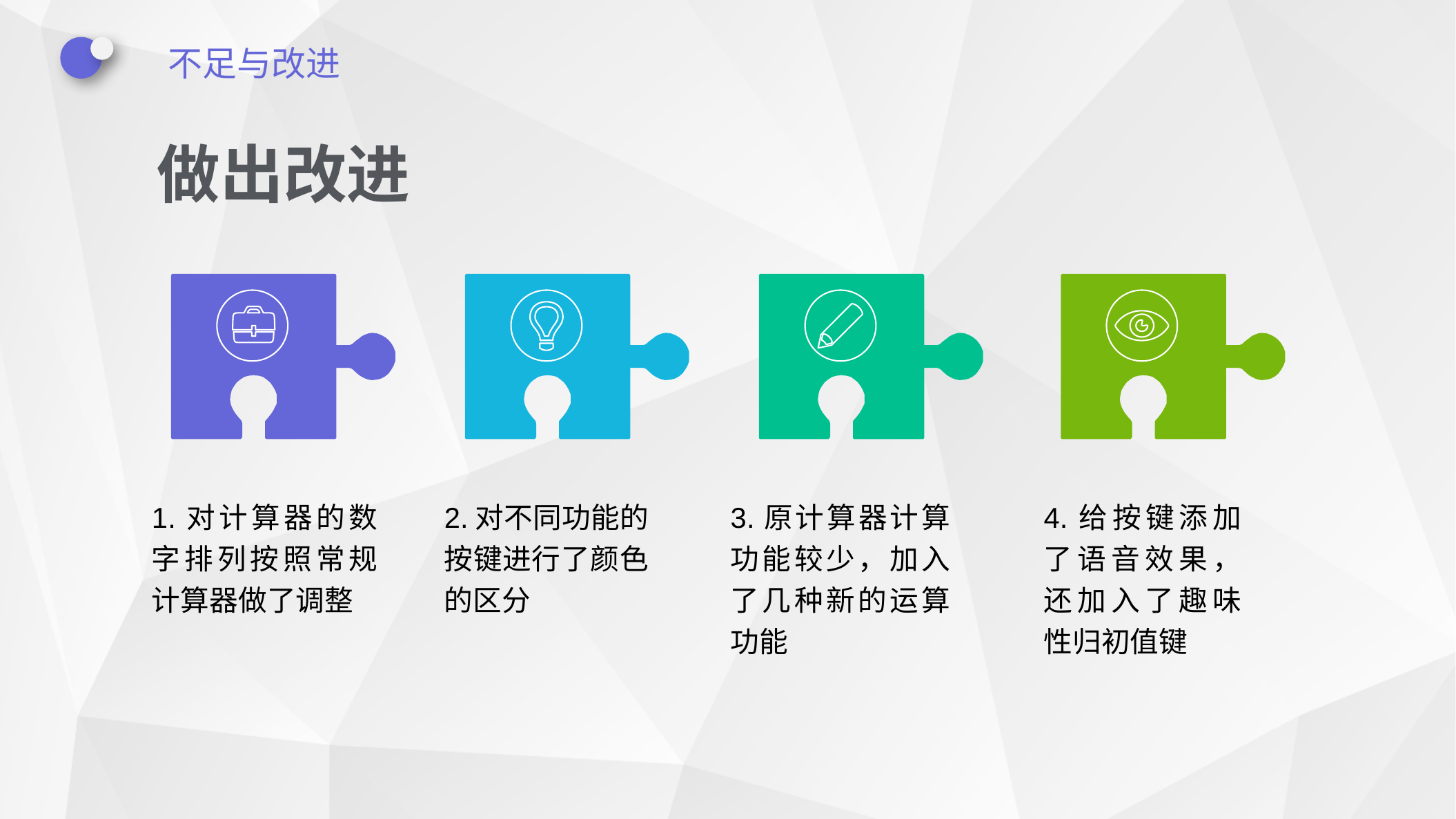

不足与改进

做出改进

2.对不同功能的按键进行了颜色的区分
3.原计算器计算功能较少，加入了几种新的运算功能
1.对计算器的数字排列按照常规计算器做了调整
4.给按键添加了语音效果，还加入了趣味性归初值键